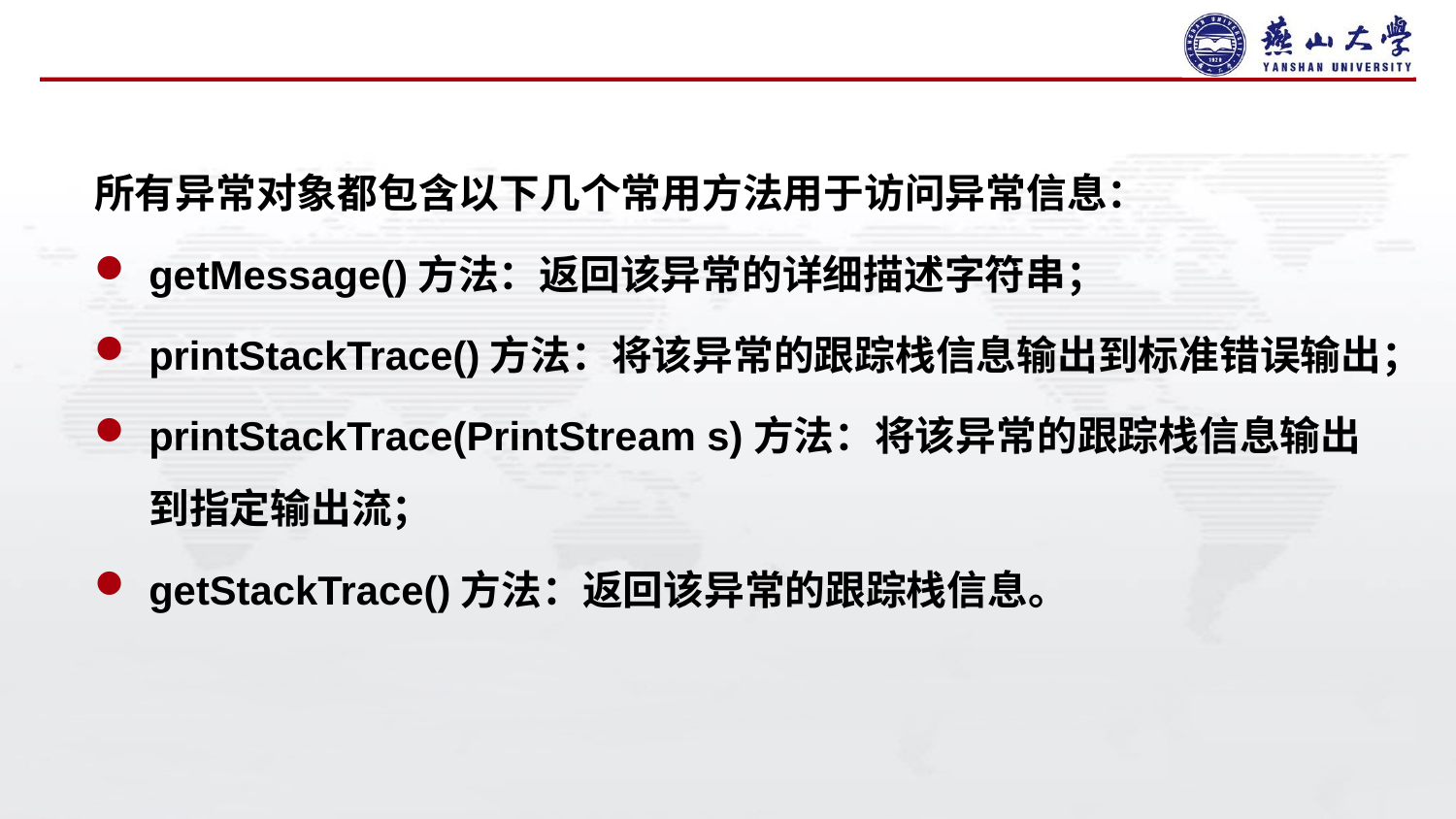

#
所有异常对象都包含以下几个常用方法用于访问异常信息：
getMessage()方法：返回该异常的详细描述字符串；
printStackTrace()方法：将该异常的跟踪栈信息输出到标准错误输出；
printStackTrace(PrintStream s)方法：将该异常的跟踪栈信息输出到指定输出流；
getStackTrace()方法：返回该异常的跟踪栈信息。